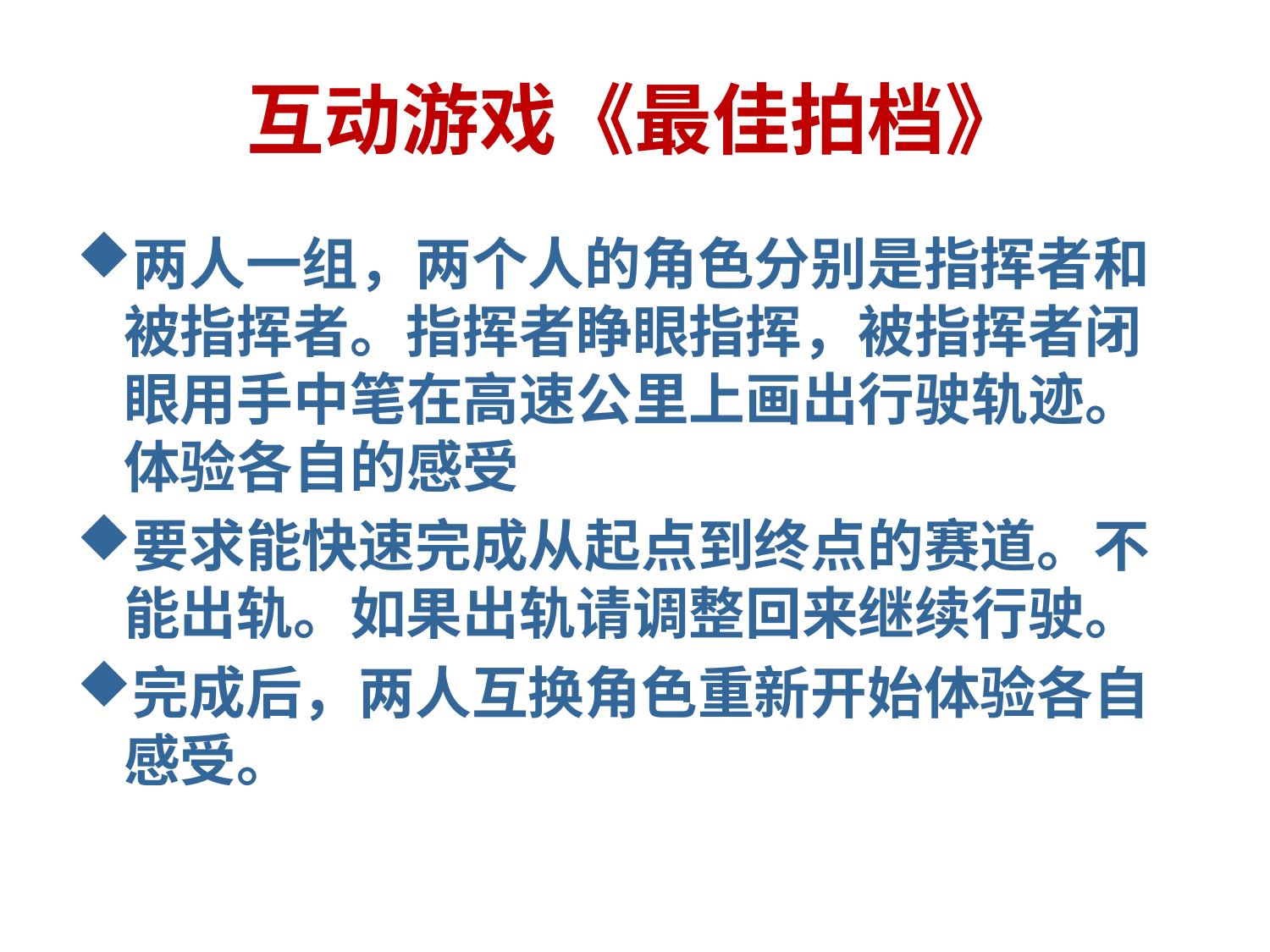

# 互动游戏《最佳拍档》
两人一组，两个人的角色分别是指挥者和被指挥者。指挥者睁眼指挥，被指挥者闭眼用手中笔在高速公里上画出行驶轨迹。体验各自的感受
要求能快速完成从起点到终点的赛道。不能出轨。如果出轨请调整回来继续行驶。
完成后，两人互换角色重新开始体验各自感受。